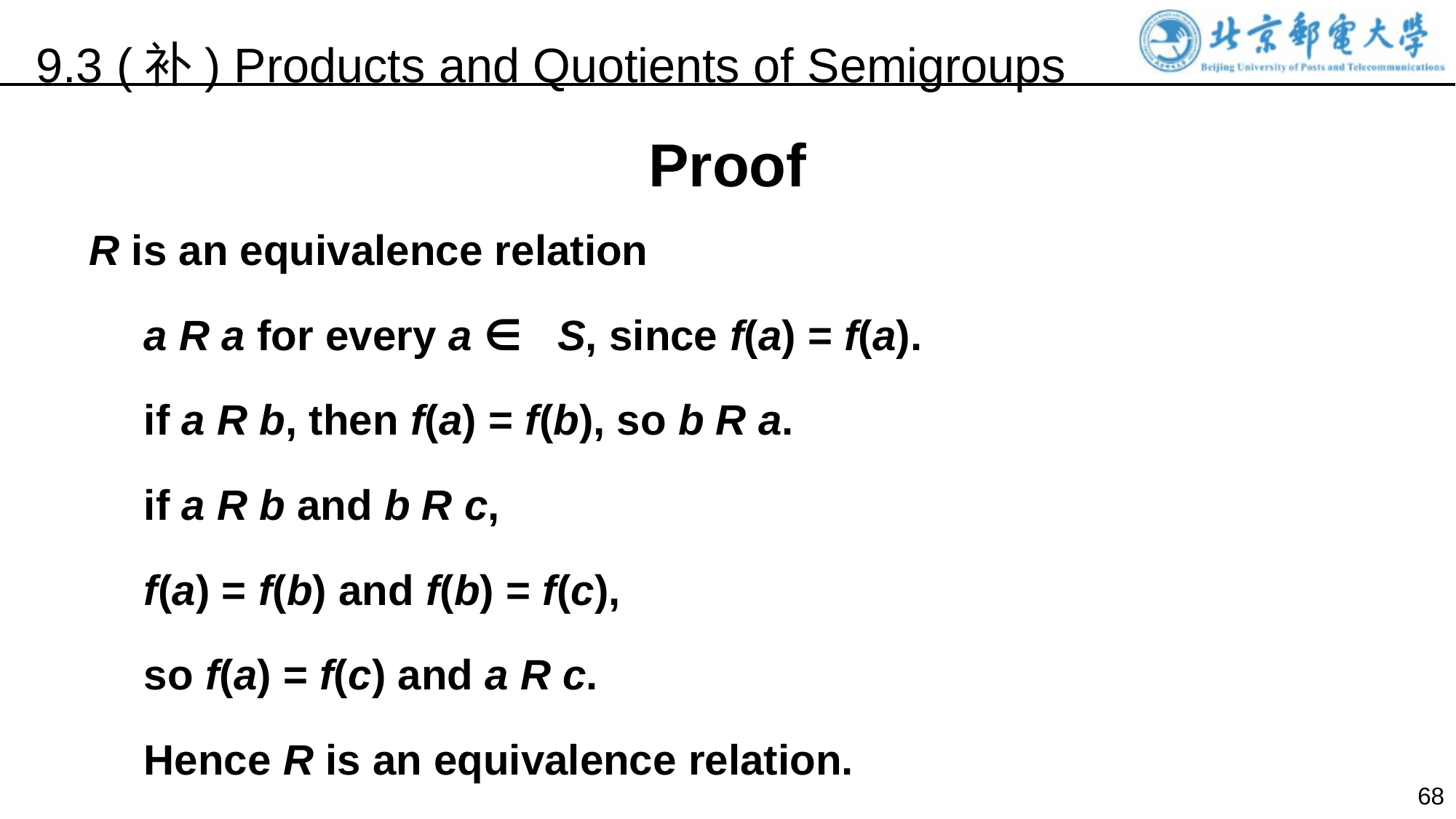

9.3 (补) Products and Quotients of Semigroups
Proof
R is an equivalence relation
a R a for every a ∈   S, since f(a) = f(a).
if a R b, then f(a) = f(b), so b R a.
if a R b and b R c,
f(a) = f(b) and f(b) = f(c),
so f(a) = f(c) and a R c.
Hence R is an equivalence relation.